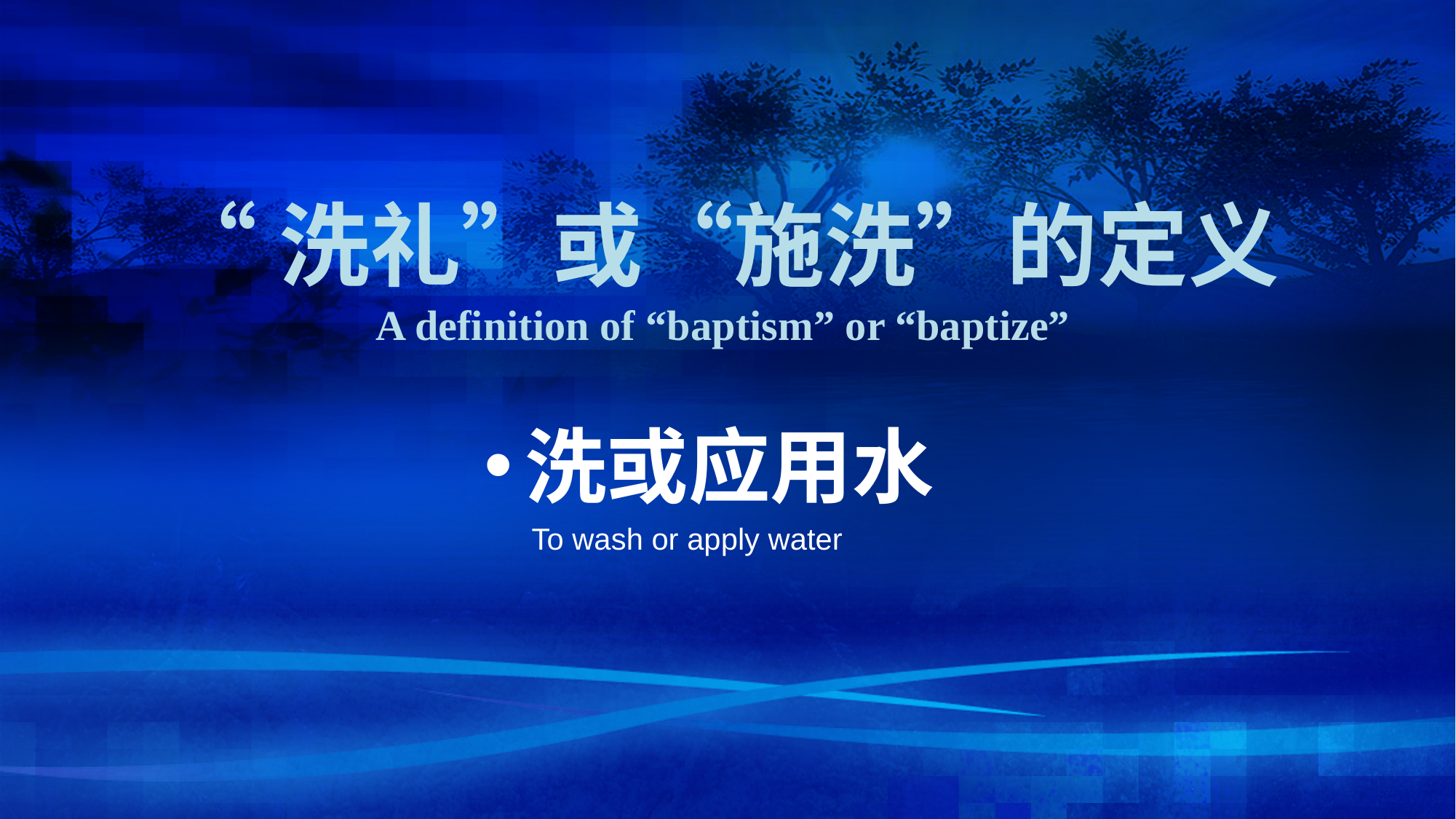

# “洗礼”或“施洗”的定义 A definition of “baptism” or “baptize”
洗或应用水
To wash or apply water